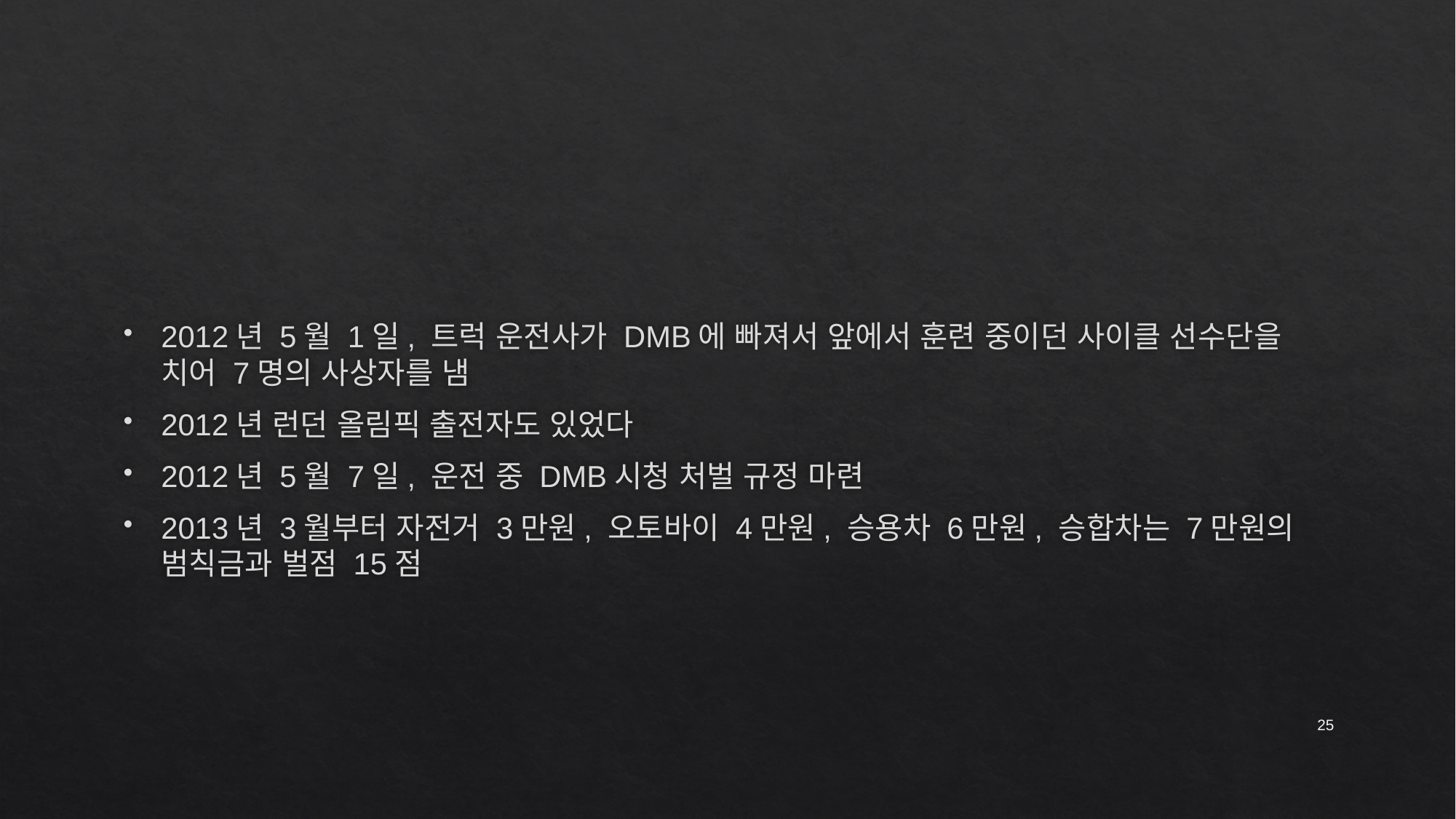

2012년 5월 1일, 트럭 운전사가 DMB에 빠져서 앞에서 훈련 중이던 사이클 선수단을 치어 7명의 사상자를 냄
2012년 런던 올림픽 출전자도 있었다
2012년 5월 7일, 운전 중 DMB시청 처벌 규정 마련
2013년 3월부터 자전거 3만원, 오토바이 4만원, 승용차 6만원, 승합차는 7만원의 범칙금과 벌점 15점
25